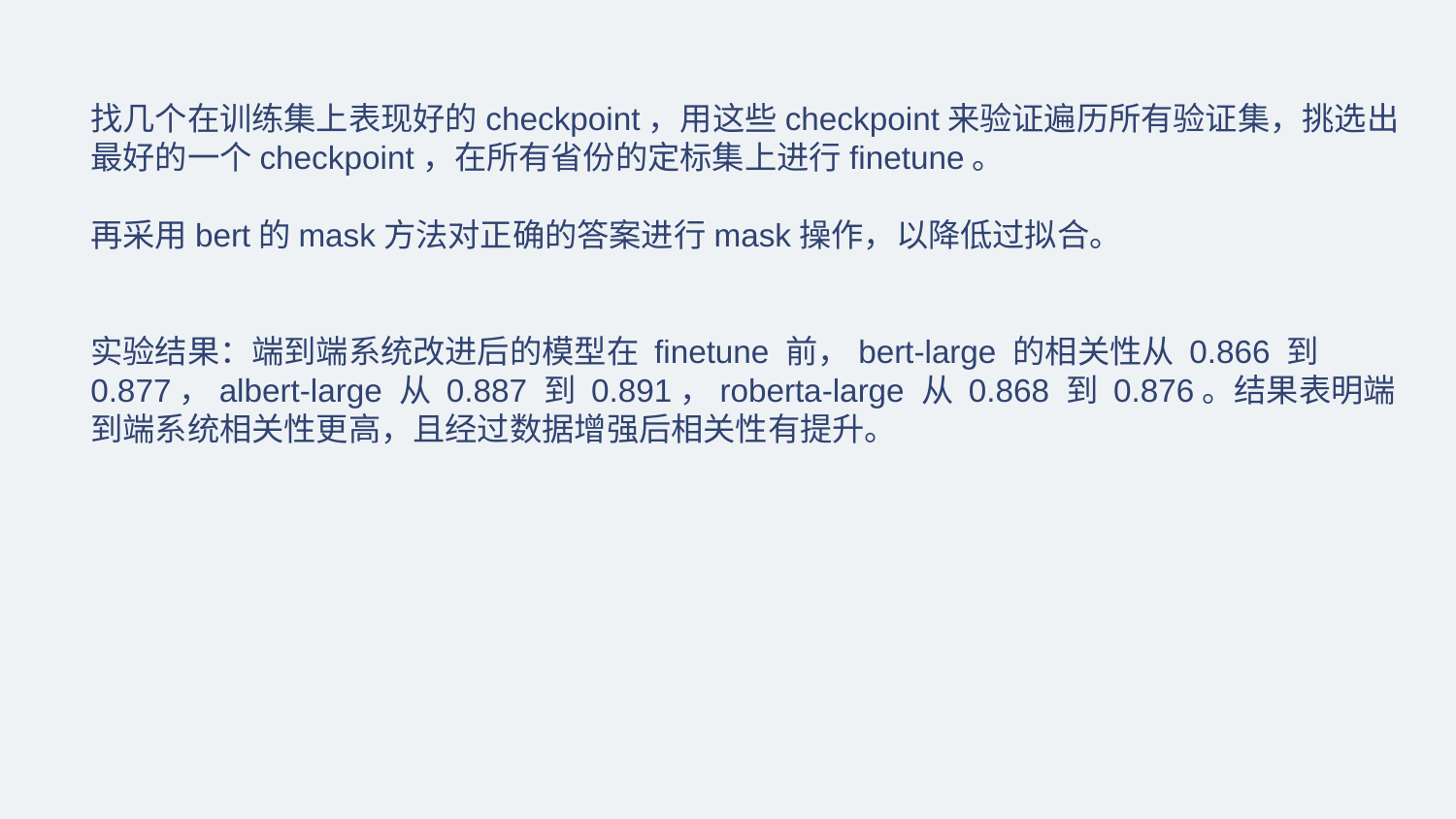

找几个在训练集上表现好的checkpoint，用这些checkpoint来验证遍历所有验证集，挑选出最好的一个checkpoint，在所有省份的定标集上进行finetune。

再采用bert的mask方法对正确的答案进行mask操作，以降低过拟合。

实验结果：端到端系统改进后的模型在 finetune 前，bert-large 的相关性从 0.866 到 0.877，albert-large 从 0.887 到 0.891，roberta-large 从 0.868 到 0.876。结果表明端到端系统相关性更高，且经过数据增强后相关性有提升。